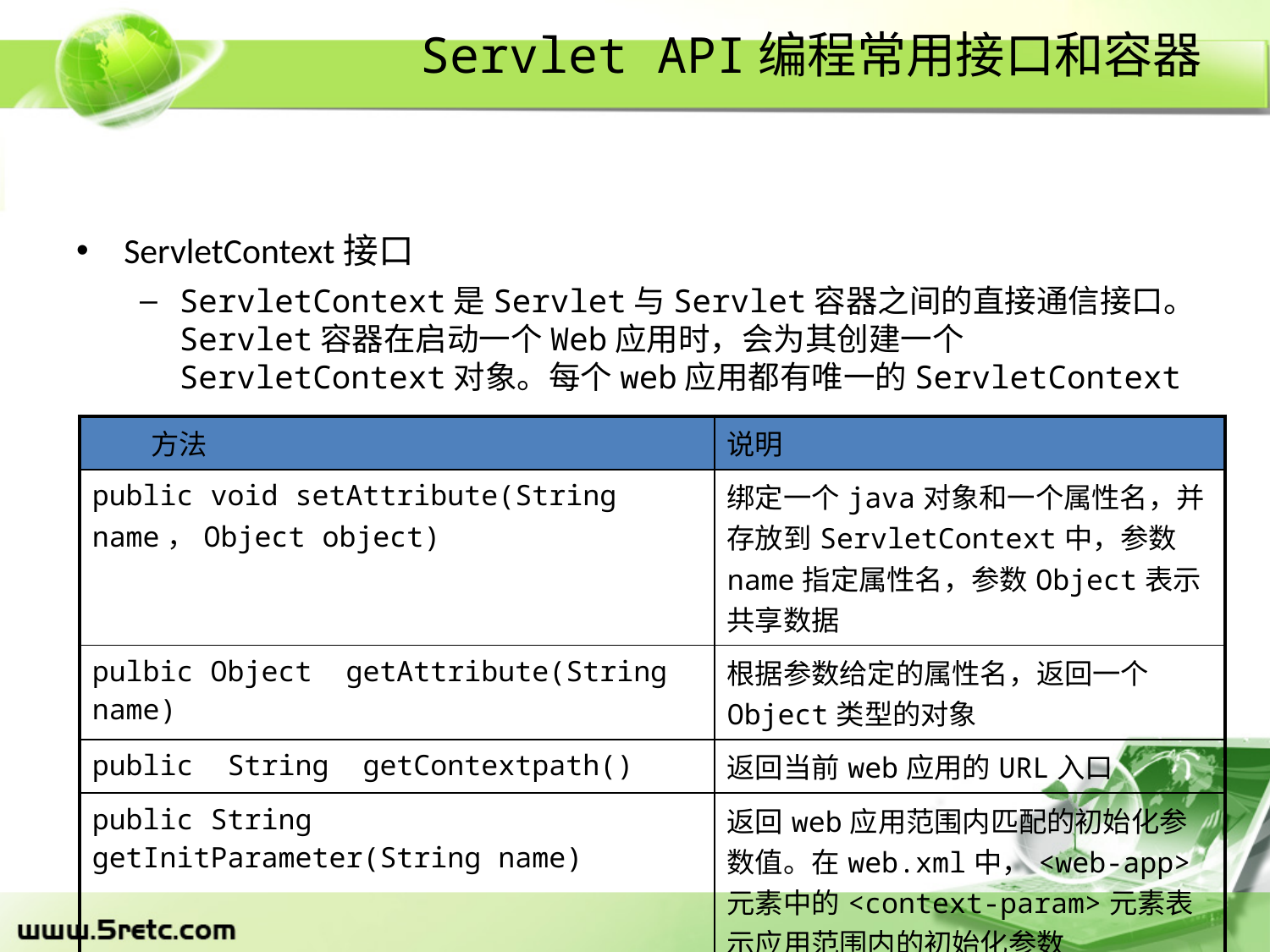

ServletContext接口
ServletContext是Servlet与Servlet容器之间的直接通信接口。Servlet容器在启动一个Web应用时，会为其创建一个ServletContext对象。每个web应用都有唯一的ServletContext对象。
Servlet API编程常用接口和容器
| 方法 | 说明 |
| --- | --- |
| public void setAttribute(String name，Object object) | 绑定一个java对象和一个属性名，并存放到ServletContext中，参数name指定属性名，参数Object表示共享数据 |
| pulbic Object getAttribute(String name) | 根据参数给定的属性名，返回一个Object类型的对象 |
| public String getContextpath() | 返回当前web应用的URL入口 |
| public String getInitParameter(String name) | 返回web应用范围内匹配的初始化参数值。在web.xml中，<web-app>元素中的<context-param>元素表示应用范围内的初始化参数 |